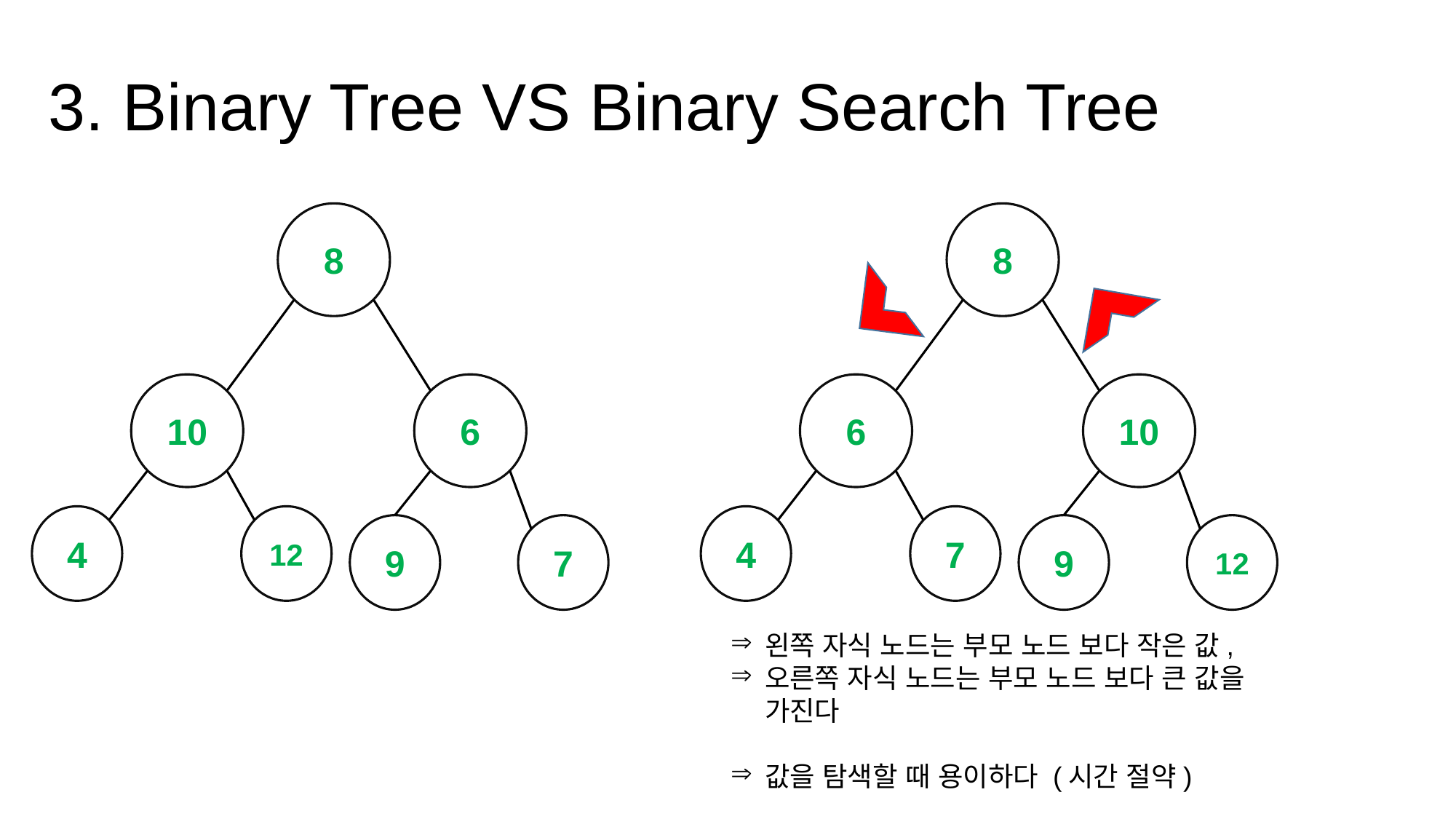

3. Binary Tree VS Binary Search Tree
8
10
6
4
12
9
7
8
6
10
4
7
9
12

왼쪽 자식 노드는 부모 노드 보다 작은 값,
오른쪽 자식 노드는 부모 노드 보다 큰 값을 가진다

값을 탐색할 때 용이하다 (시간 절약)